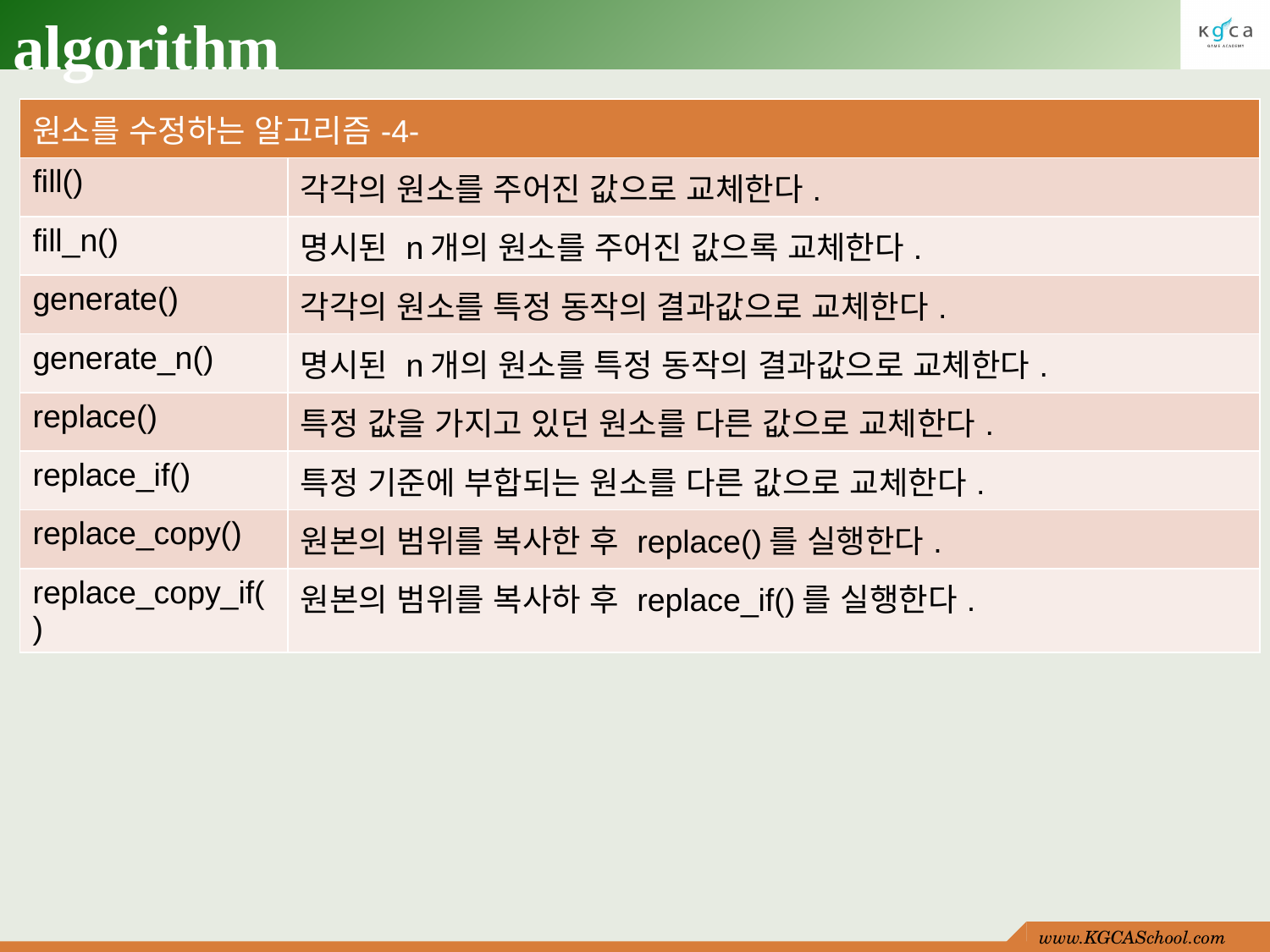

# algorithm
| 원소를 수정하는 알고리즘-4- |  |
| --- | --- |
| fill() | 각각의 원소를 주어진 값으로 교체한다. |
| fill\_n() | 명시된 n개의 원소를 주어진 값으록 교체한다. |
| generate() | 각각의 원소를 특정 동작의 결과값으로 교체한다. |
| generate\_n() | 명시된 n개의 원소를 특정 동작의 결과값으로 교체한다. |
| replace() | 특정 값을 가지고 있던 원소를 다른 값으로 교체한다. |
| replace\_if() | 특정 기준에 부합되는 원소를 다른 값으로 교체한다. |
| replace\_copy() | 원본의 범위를 복사한 후 replace()를 실행한다. |
| replace\_copy\_if() | 원본의 범위를 복사하 후 replace\_if()를 실행한다. |